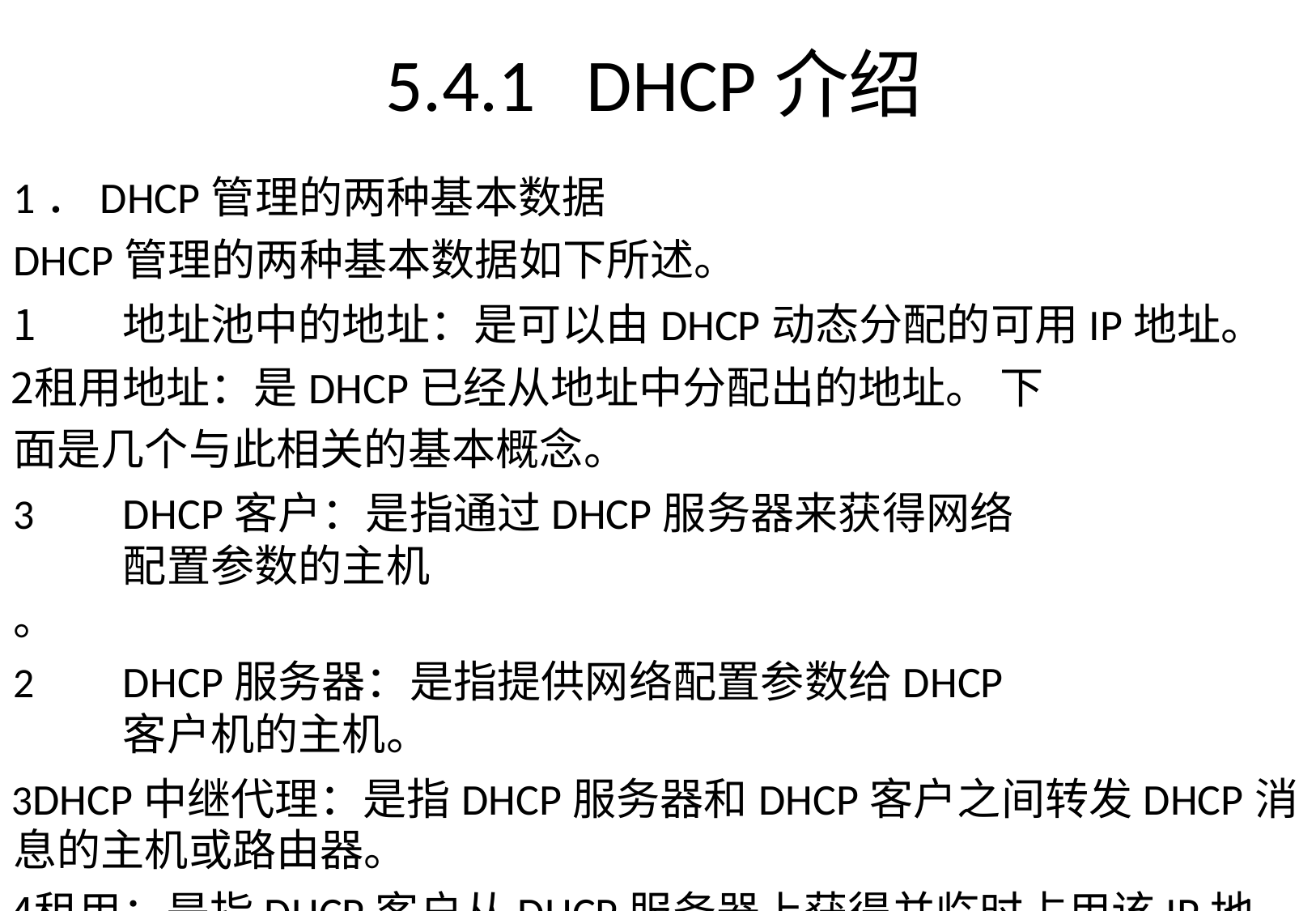

# 5.4.1	DHCP介绍
1．DHCP管理的两种基本数据
DHCP管理的两种基本数据如下所述。
地址池中的地址：是可以由DHCP动态分配的可用IP地址。
租用地址：是DHCP已经从地址中分配出的地址。 下面是几个与此相关的基本概念。
DHCP客户：是指通过DHCP服务器来获得网络配置参数的主机
。
DHCP服务器：是指提供网络配置参数给DHCP客户机的主机。
DHCP中继代理：是指DHCP服务器和DHCP客户之间转发DHCP消 息的主机或路由器。
租用：是指DHCP客户从DHCP服务器上获得并临时占用该IP地 址的过程。